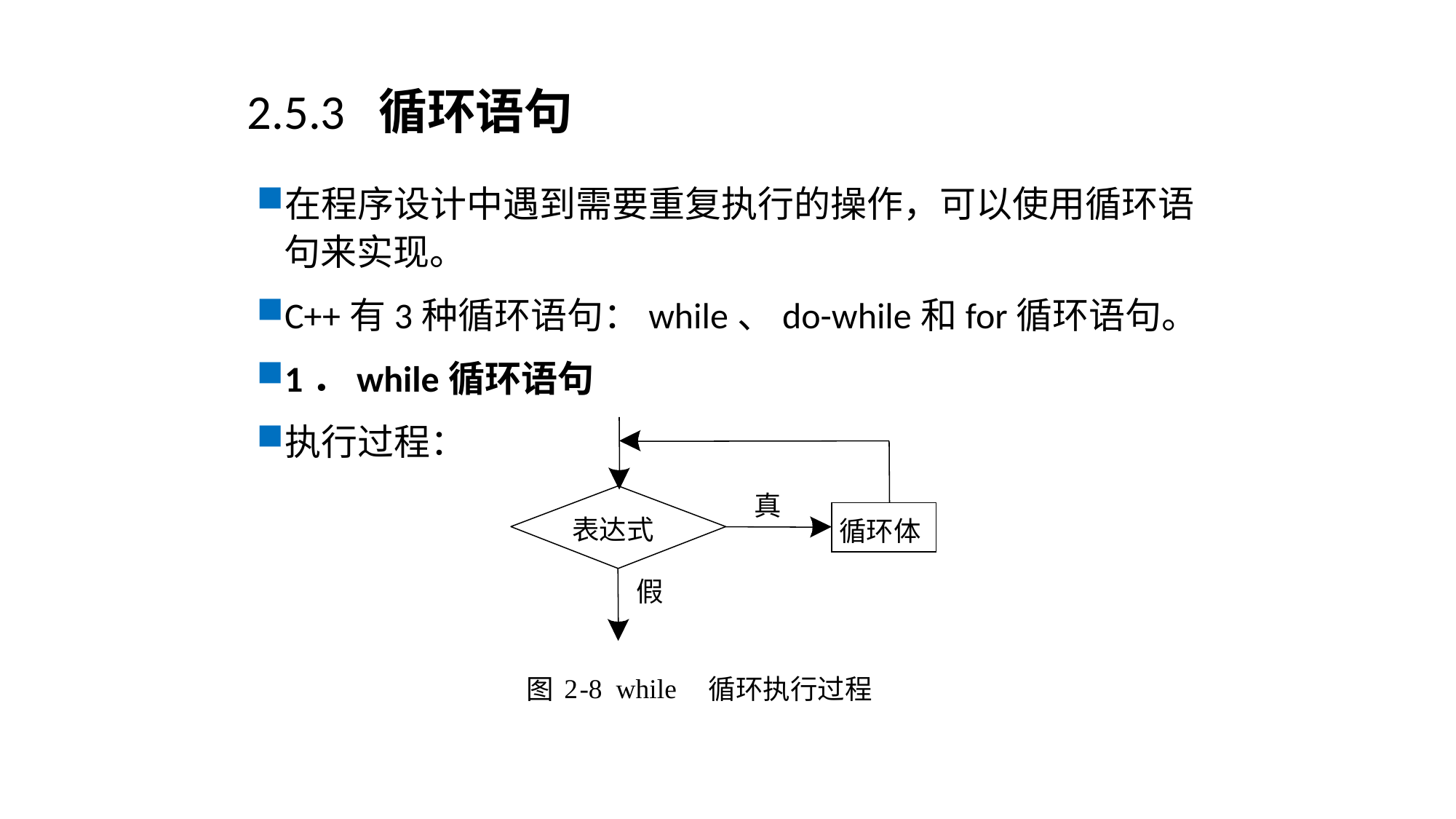

# 2.5.3  循环语句
在程序设计中遇到需要重复执行的操作，可以使用循环语句来实现。
C++有3种循环语句：while、do-while和for循环语句。
1．while循环语句
执行过程：

真

表达式
循环体

假

2
-
8  while
图
循环执行过程